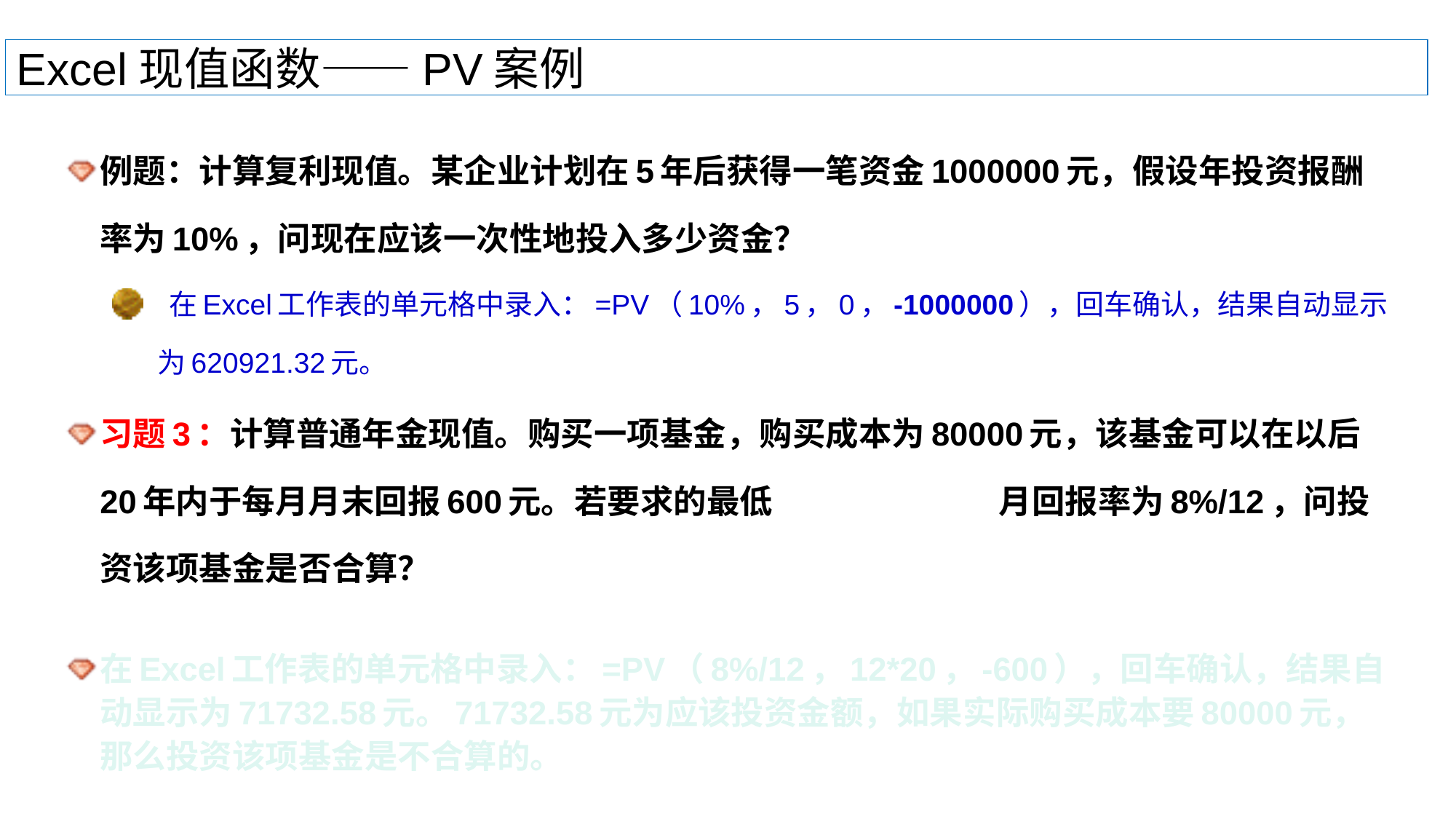

# Excel现值函数——PV案例
例题：计算复利现值。某企业计划在5年后获得一笔资金1000000元，假设年投资报酬率为10%，问现在应该一次性地投入多少资金？
 在Excel工作表的单元格中录入：=PV（10%，5，0，-1000000），回车确认，结果自动显示为620921.32元。
习题3：计算普通年金现值。购买一项基金，购买成本为80000元，该基金可以在以后20年内于每月月末回报600元。若要求的最低年回报率为8%月回报率为8%/12，问投资该项基金是否合算？

在Excel工作表的单元格中录入：=PV（8%/12，12*20，-600），回车确认，结果自动显示为71732.58元。71732.58元为应该投资金额，如果实际购买成本要80000元，那么投资该项基金是不合算的。